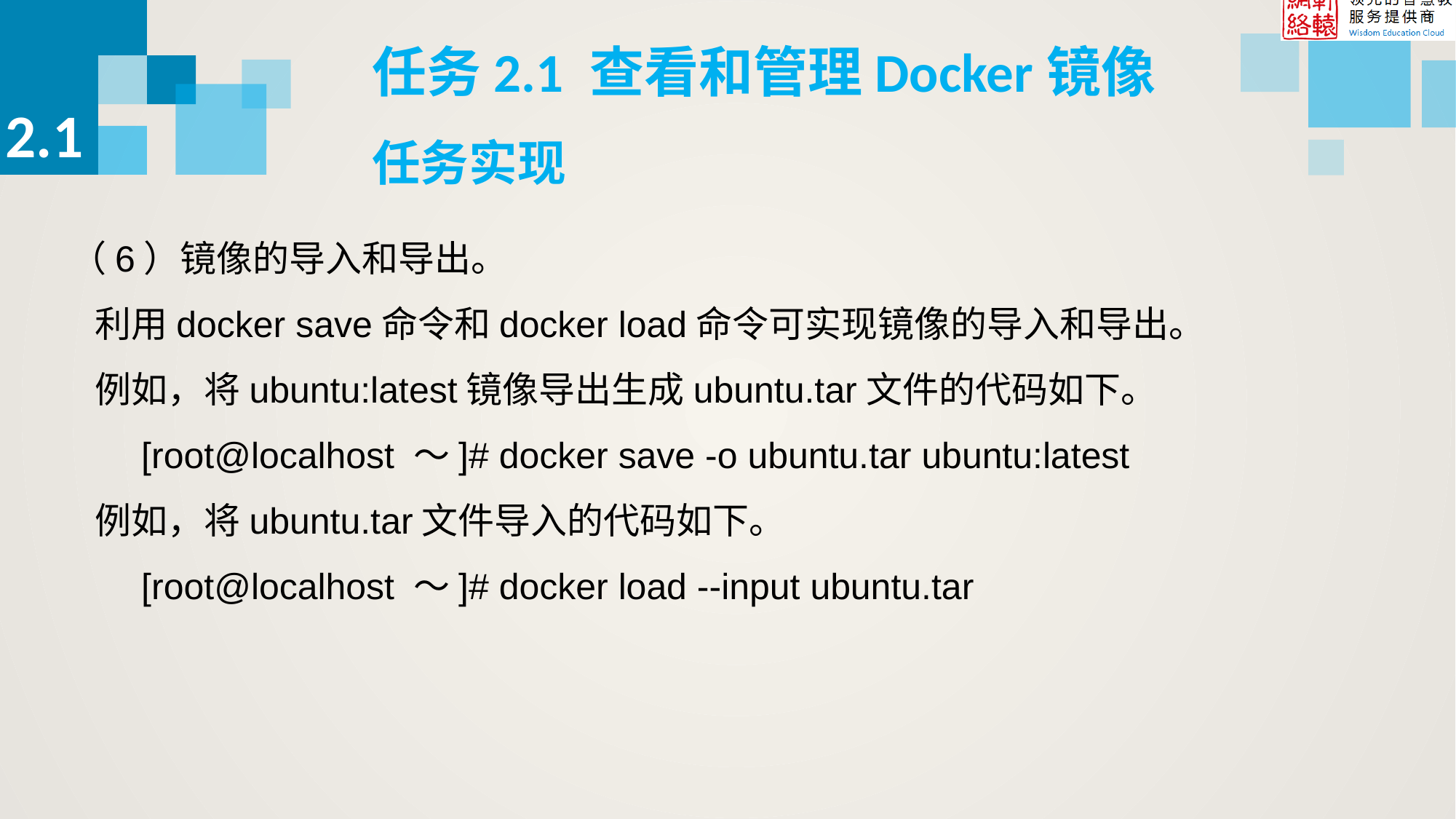

任务2.1 查看和管理Docker镜像
2.1
任务实现
（6）镜像的导入和导出。
  利用docker save命令和docker load命令可实现镜像的导入和导出。
  例如，将ubuntu:latest镜像导出生成ubuntu.tar文件的代码如下。
       [root@localhost ～]# docker save -o ubuntu.tar ubuntu:latest
  例如，将ubuntu.tar文件导入的代码如下。
       [root@localhost ～]# docker load --input ubuntu.tar